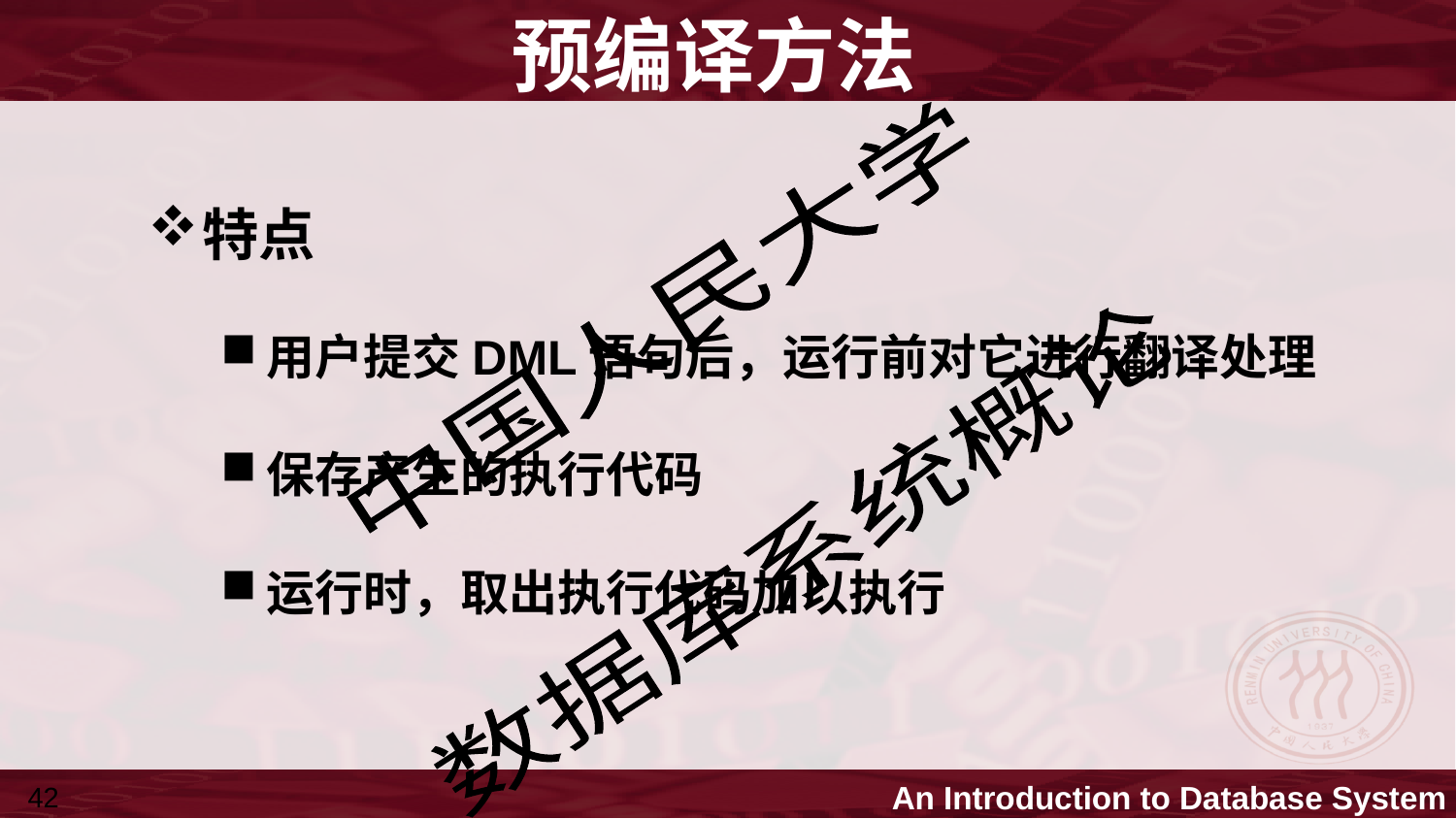

# 预编译方法
特点
用户提交DML语句后，运行前对它进行翻译处理
保存产生的执行代码
运行时，取出执行代码加以执行
42